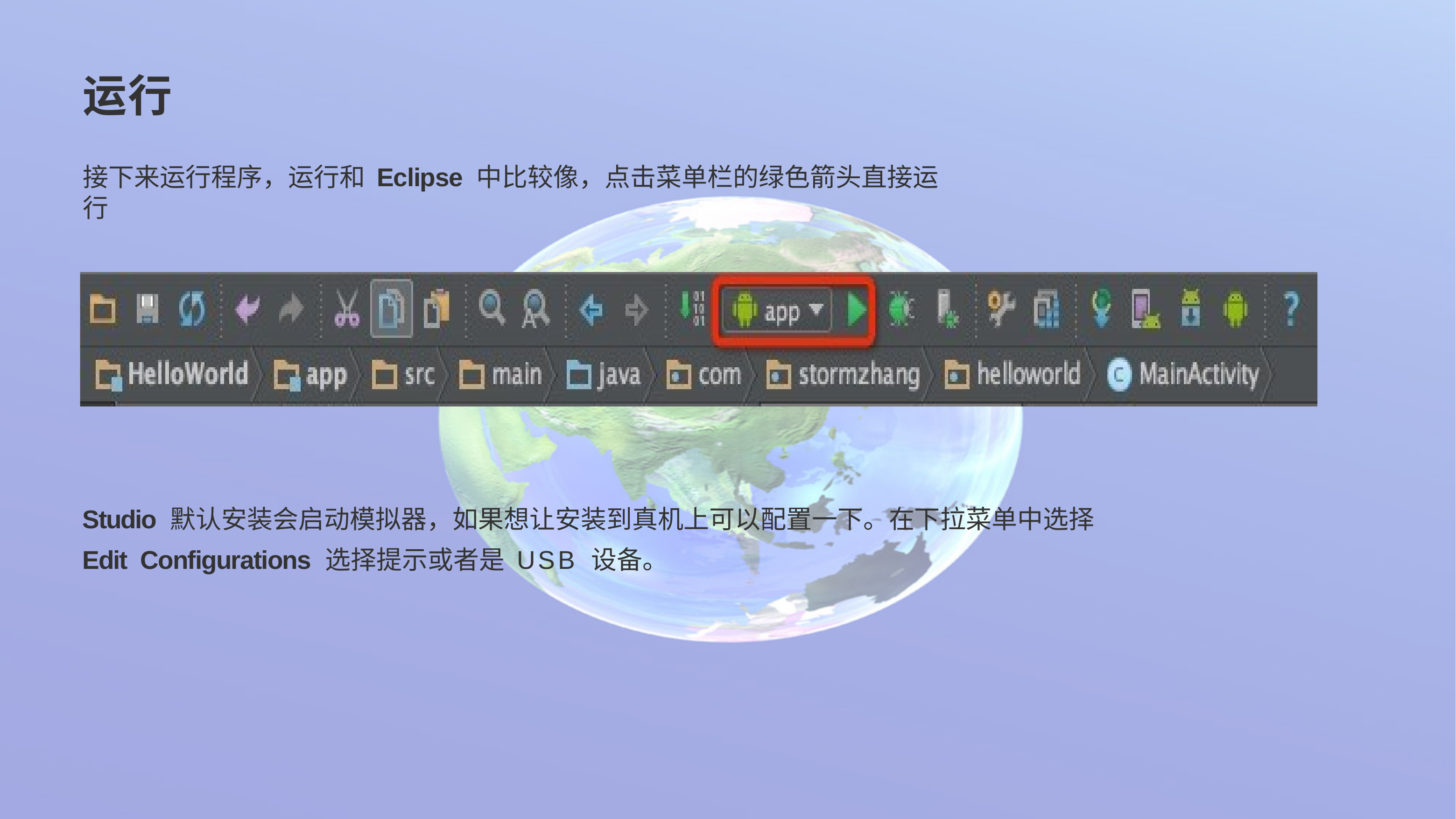

运行
接下来运行程序，运行和 Eclipse 中比较像，点击菜单栏的绿色箭头直接运行

Studio 默认安装会启动模拟器，如果想让安装到真机上可以配置一下。在下拉菜单中选择 Edit  Configurations 选择提示或者是 USB 设备。